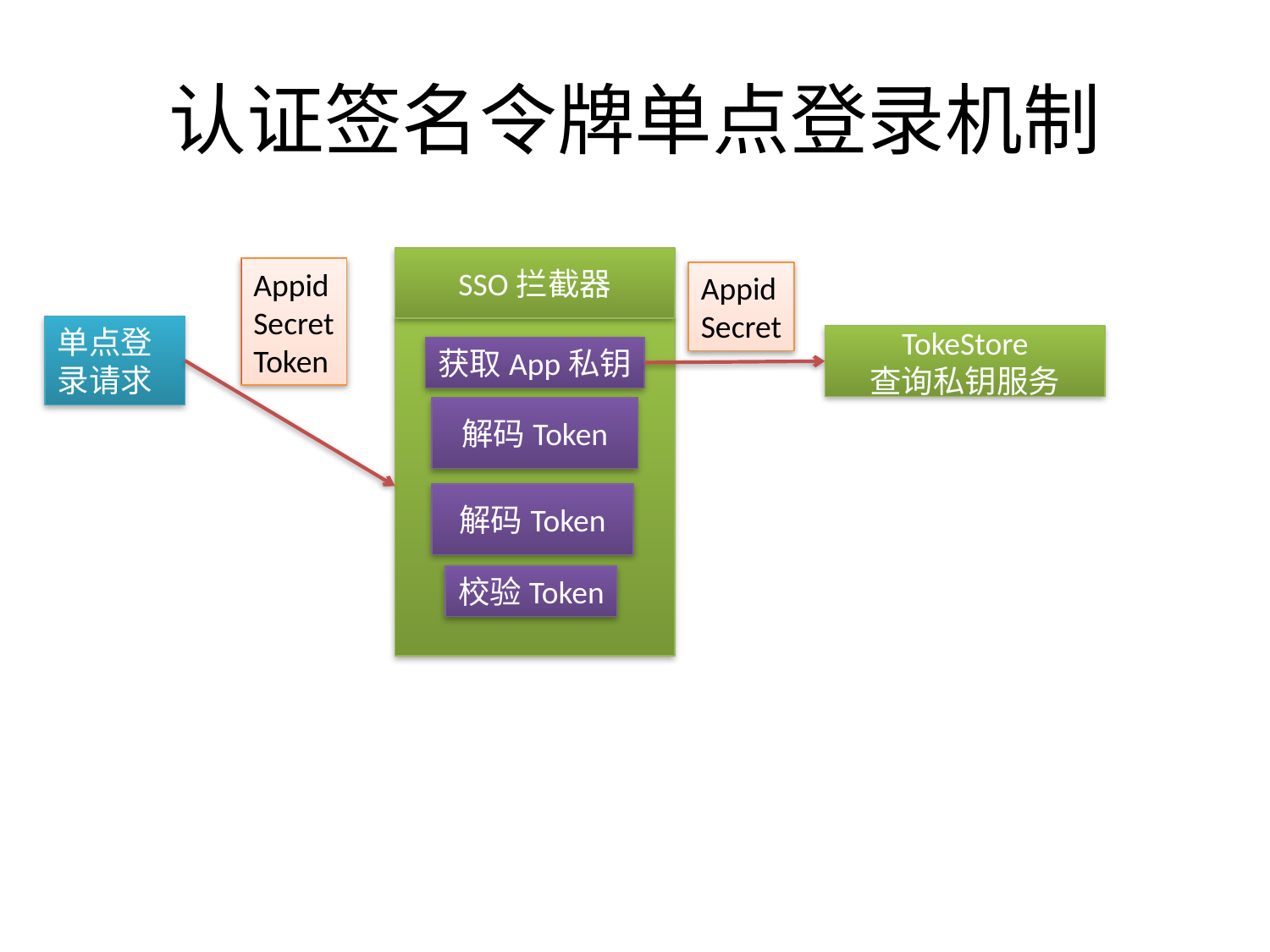

# 认证签名令牌单点登录机制
SSO拦截器
Appid
Secret
Token
Appid
Secret

单点登录请求
TokeStore
查询私钥服务
获取App私钥
解码Token
解码Token
校验Token